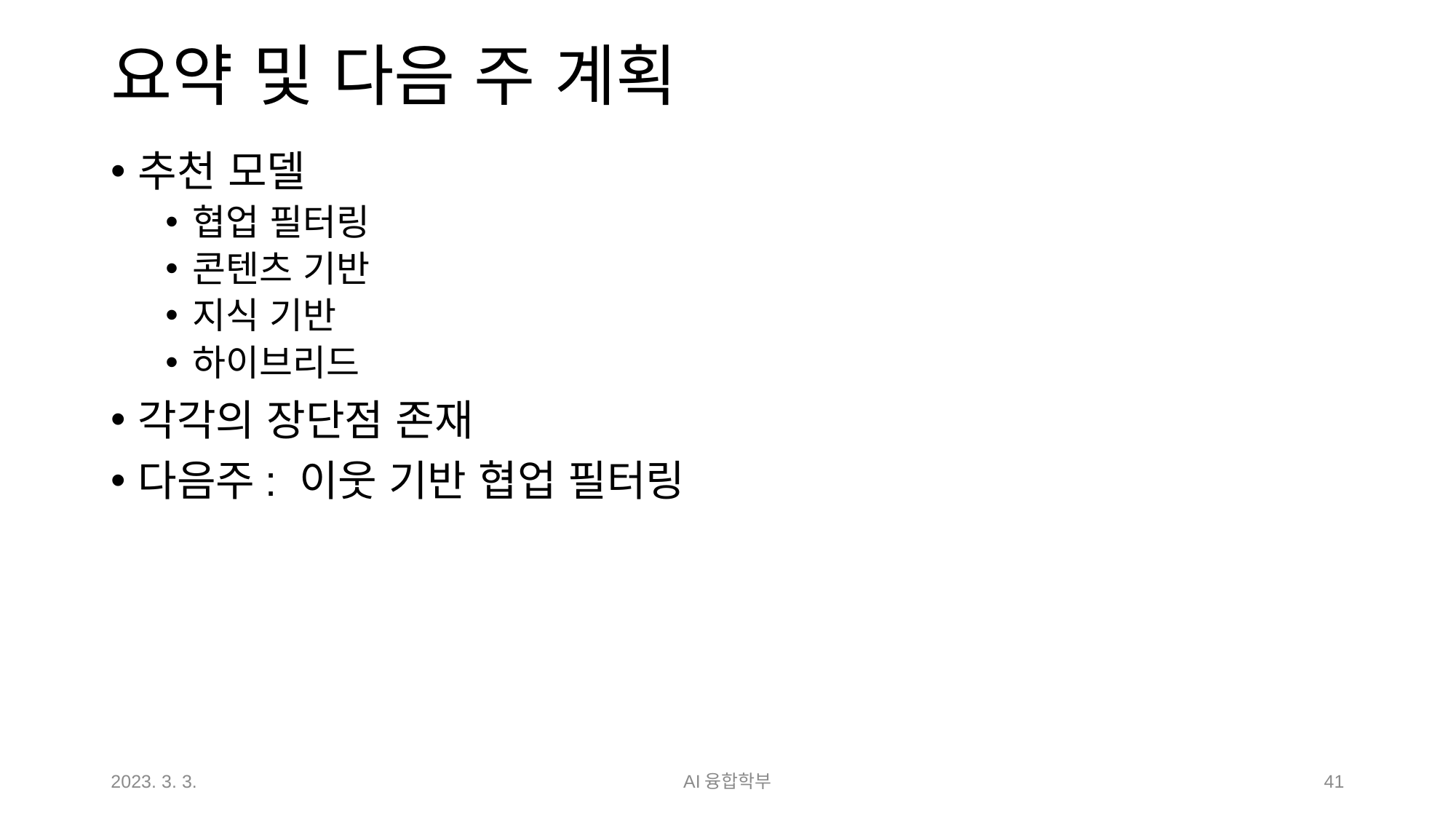

# 요약 및 다음 주 계획
추천 모델
협업 필터링
콘텐츠 기반
지식 기반
하이브리드
각각의 장단점 존재
다음주: 이웃 기반 협업 필터링
2023. 3. 3.
AI융합학부
41